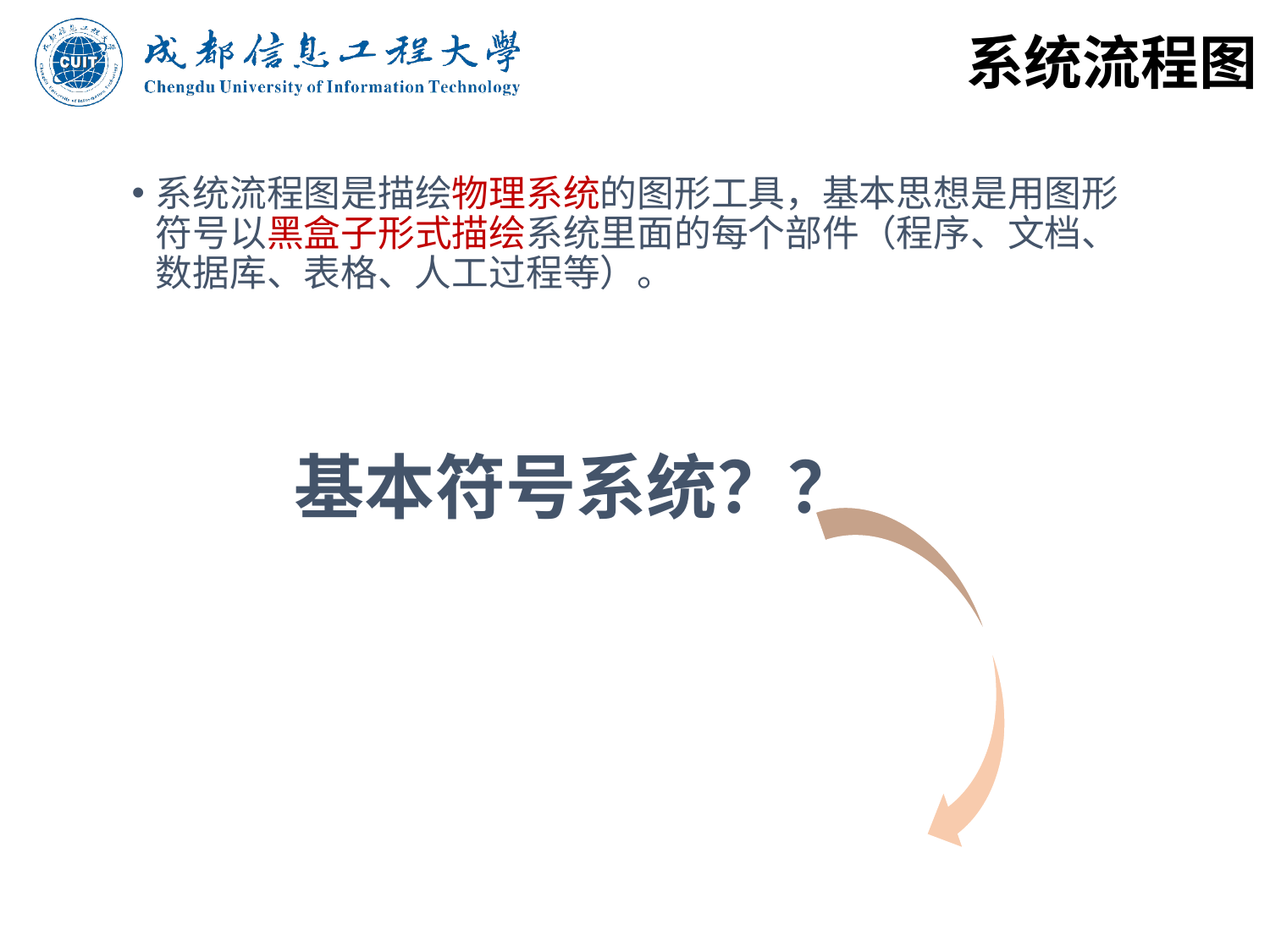

# 系统流程图
系统流程图是描绘物理系统的图形工具，基本思想是用图形符号以黑盒子形式描绘系统里面的每个部件（程序、文档、数据库、表格、人工过程等）。
基本符号系统？？